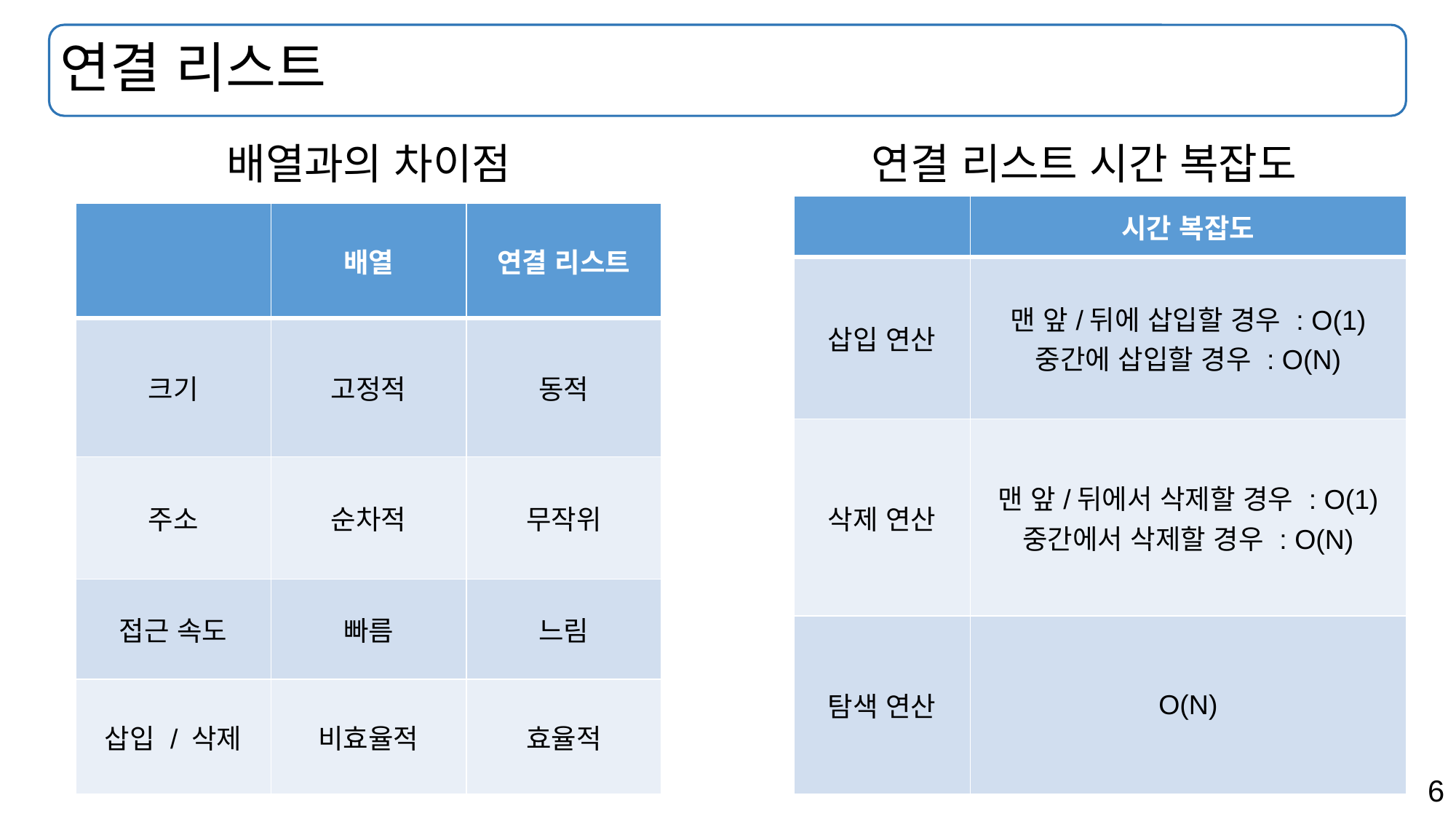

# 연결 리스트
	    배열과의 차이점			    연결 리스트 시간 복잡도

|  | 시간 복잡도 |
| --- | --- |
| 삽입 연산 | 맨 앞/뒤에 삽입할 경우 : O(1) 중간에 삽입할 경우 : O(N) |
| 삭제 연산 | 맨 앞/뒤에서 삭제할 경우 : O(1) 중간에서 삭제할 경우 : O(N) |
| 탐색 연산 | O(N) |
|  | 배열 | 연결 리스트 |
| --- | --- | --- |
| 크기 | 고정적 | 동적 |
| 주소 | 순차적 | 무작위 |
| 접근 속도 | 빠름 | 느림 |
| 삽입 / 삭제 | 비효율적 | 효율적 |